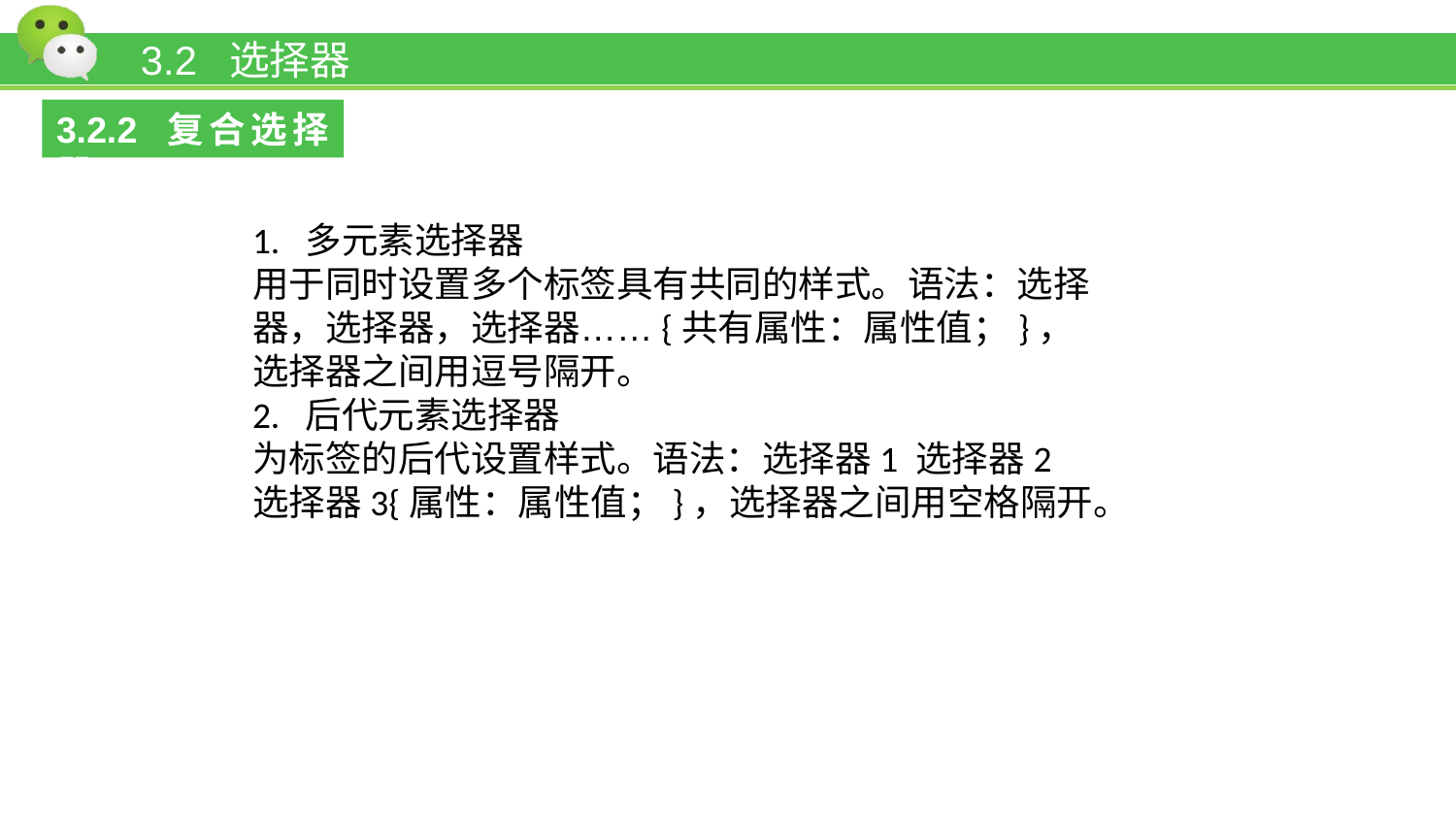

# 3.2  选择器
3.2.2 复合选择器
1.  多元素选择器
用于同时设置多个标签具有共同的样式。语法：选择器，选择器，选择器……{共有属性：属性值；}，选择器之间用逗号隔开。
2.  后代元素选择器
为标签的后代设置样式。语法：选择器1 选择器2 选择器3{属性：属性值；}，选择器之间用空格隔开。